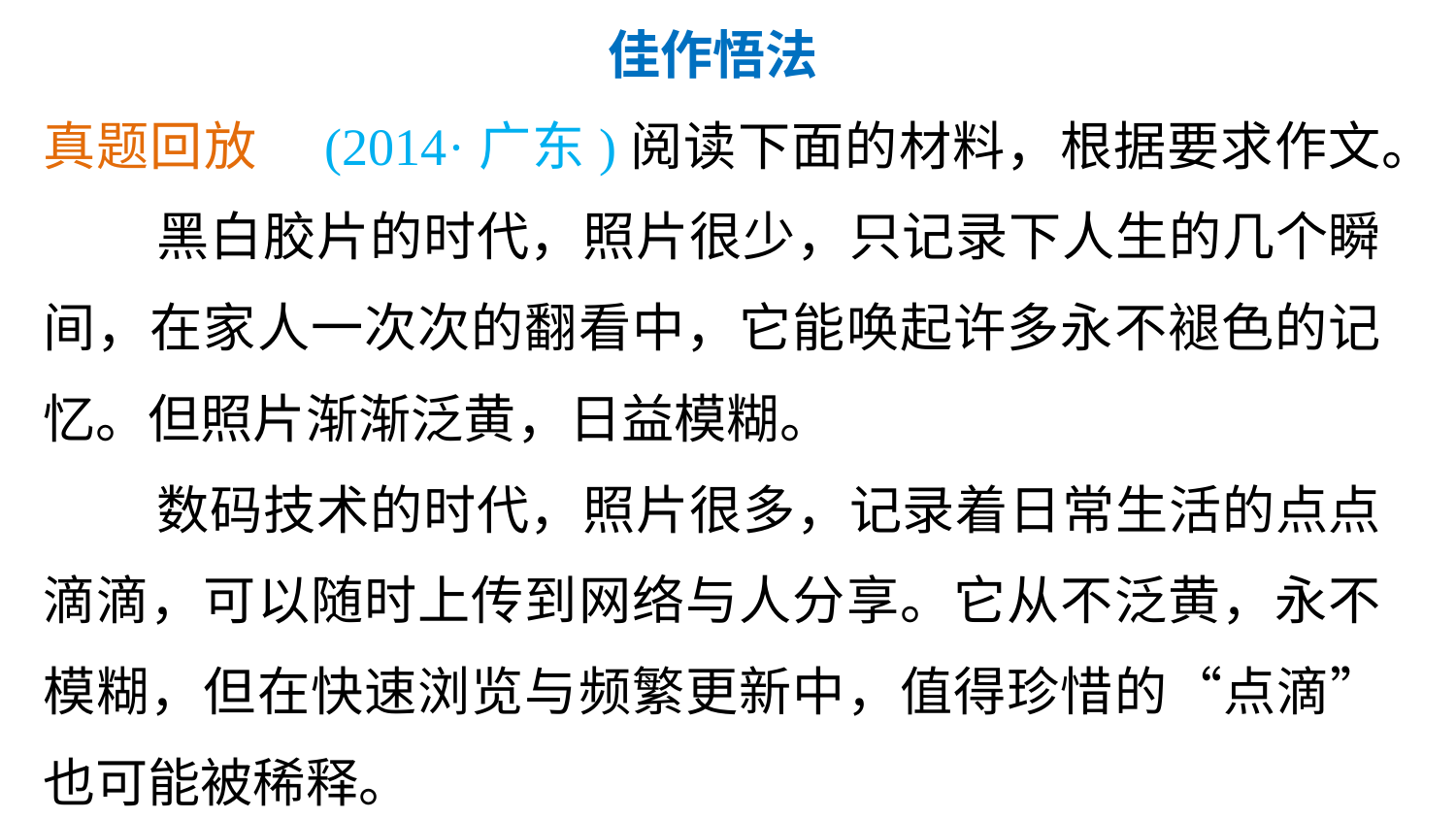

佳作悟法
真题回放　(2014·广东)阅读下面的材料，根据要求作文。
        黑白胶片的时代，照片很少，只记录下人生的几个瞬间，在家人一次次的翻看中，它能唤起许多永不褪色的记忆。但照片渐渐泛黄，日益模糊。
        数码技术的时代，照片很多，记录着日常生活的点点滴滴，可以随时上传到网络与人分享。它从不泛黄，永不模糊，但在快速浏览与频繁更新中，值得珍惜的“点滴”也可能被稀释。